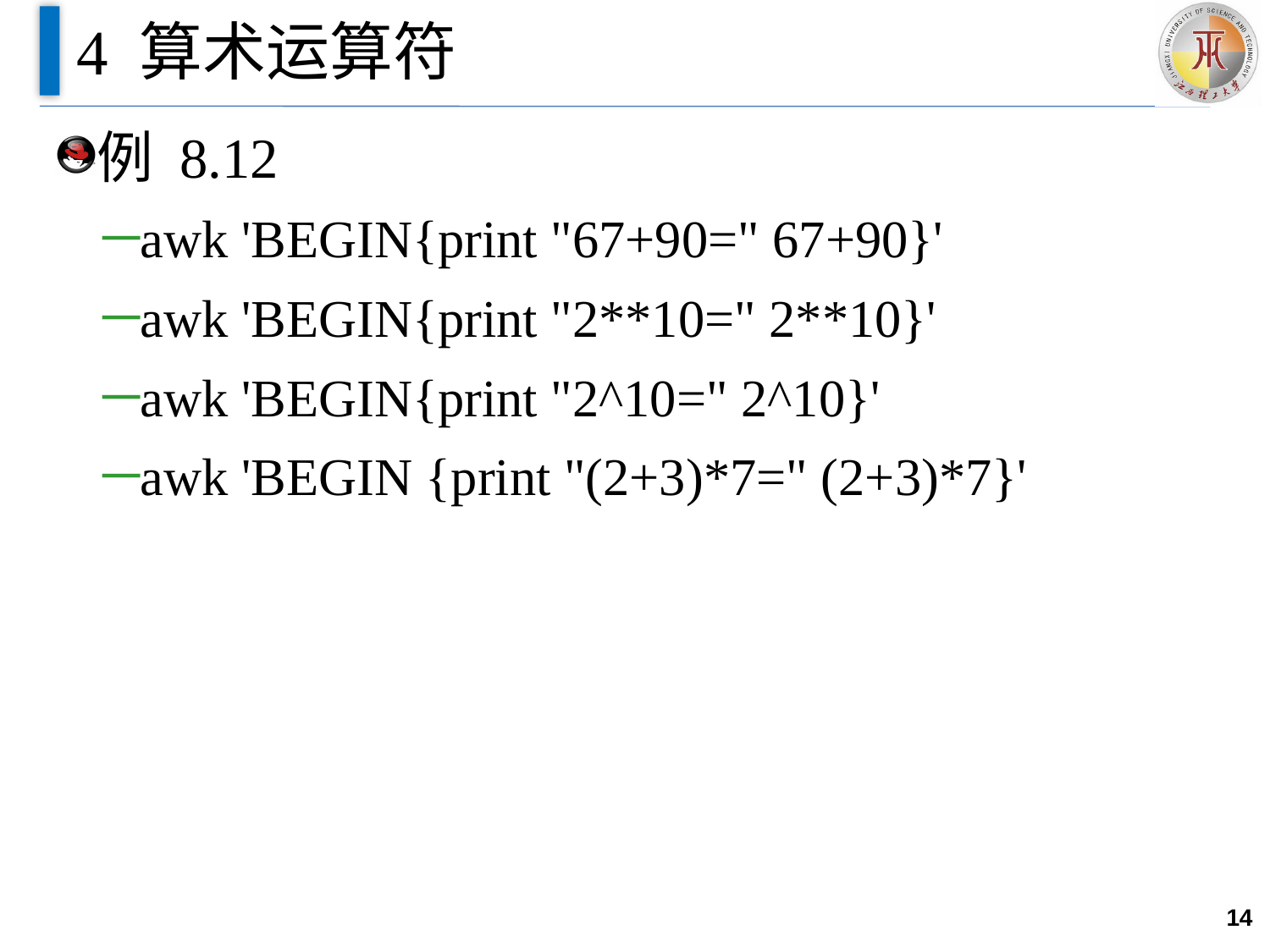

# 4 算术运算符
例 8.12
awk 'BEGIN{print "67+90=" 67+90}'
awk 'BEGIN{print "2**10=" 2**10}'
awk 'BEGIN{print "2^10=" 2^10}'
awk 'BEGIN {print "(2+3)*7=" (2+3)*7}'
14